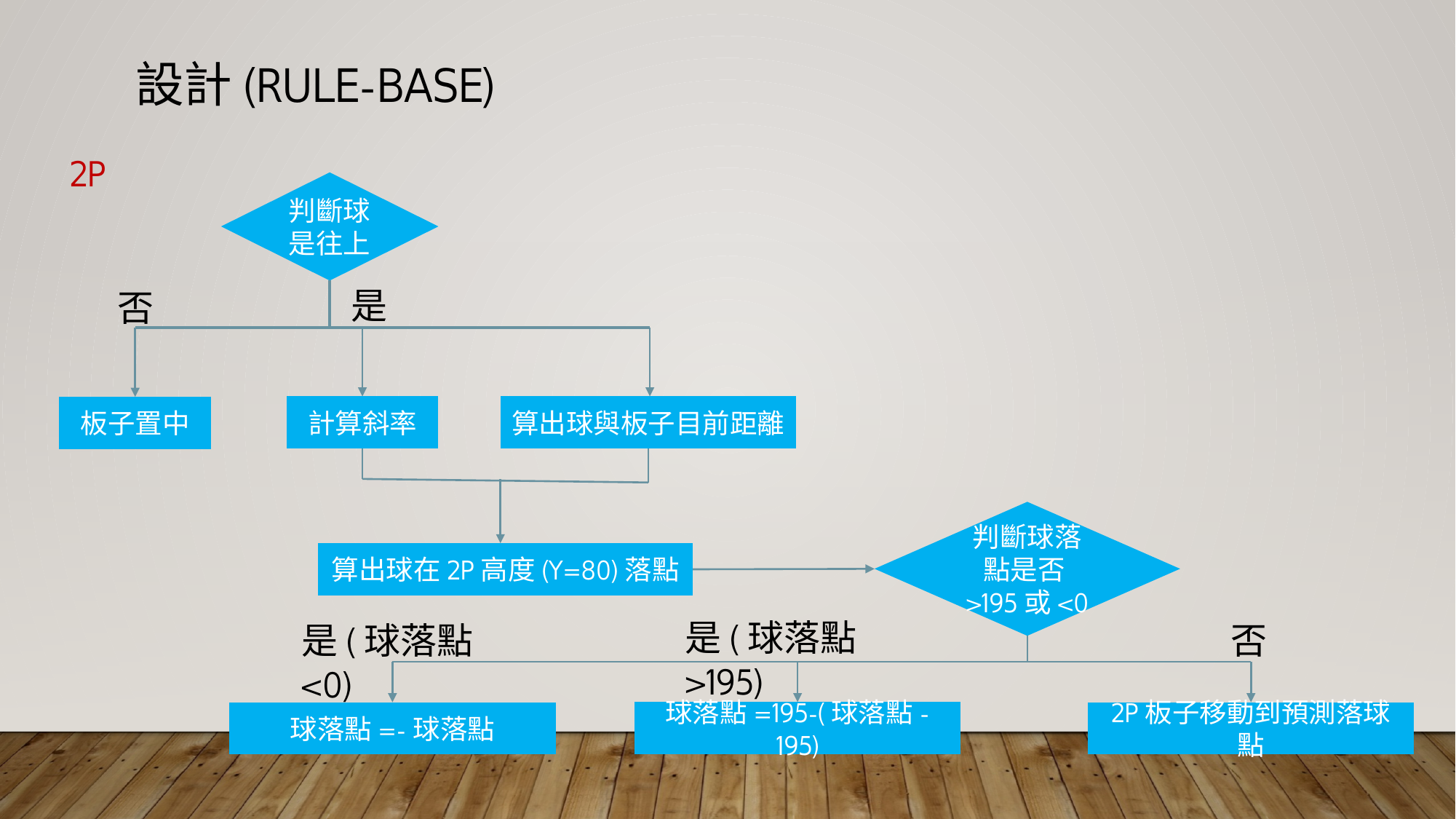

設計(RULE-BASE)
2P
判斷球是往上
是
否
計算斜率
算出球與板子目前距離
板子置中
判斷球落點是否>195或<0
算出球在2P高度(Y=80)落點
是(球落點>195)
是(球落點<0)
否
球落點=195-(球落點-195)
球落點=-球落點
2P板子移動到預測落球點